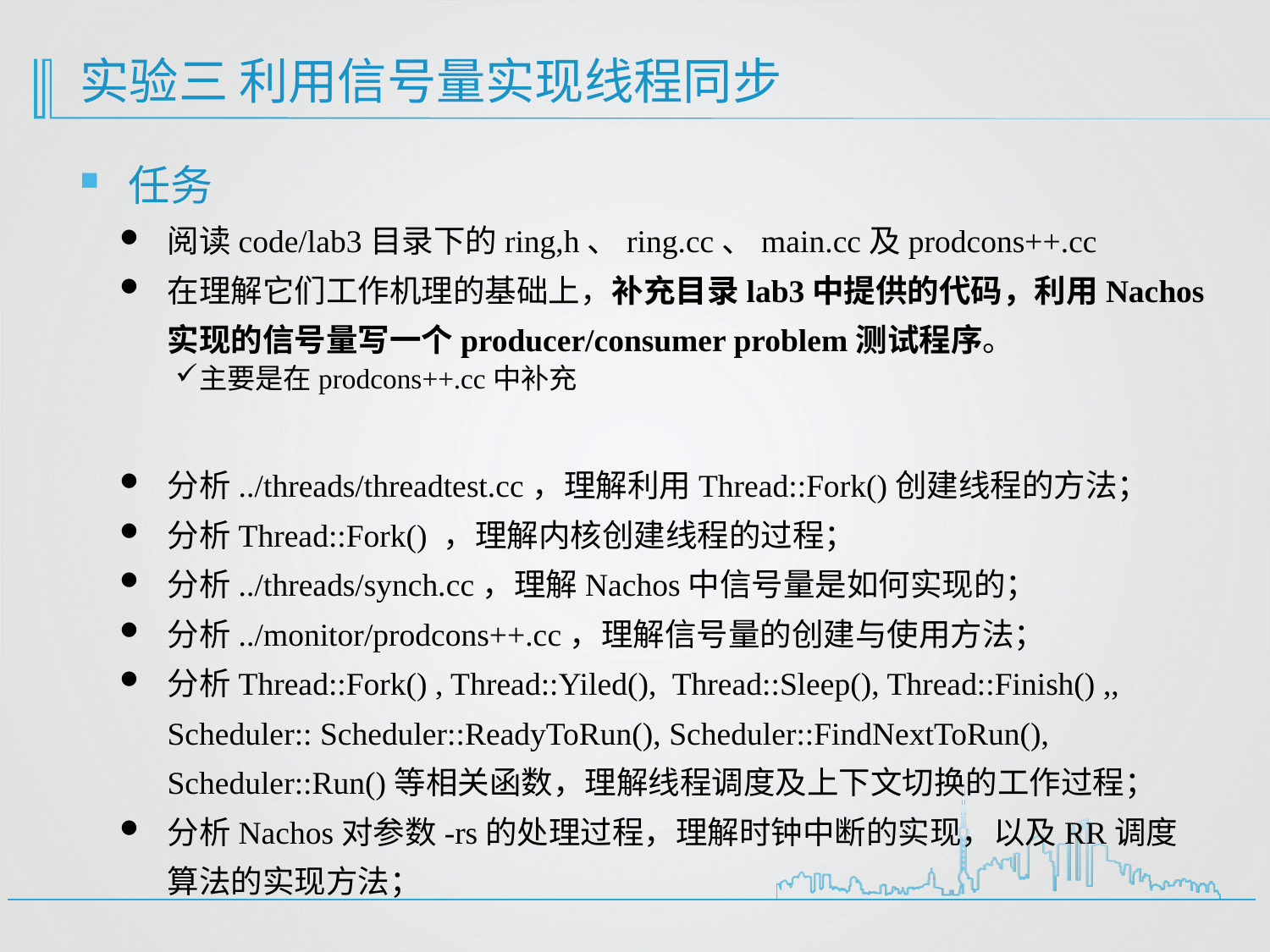

# 实验三 利用信号量实现线程同步
任务
阅读code/lab3目录下的ring,h、ring.cc、main.cc及prodcons++.cc
在理解它们工作机理的基础上，补充目录lab3中提供的代码，利用Nachos实现的信号量写一个producer/consumer problem测试程序。
主要是在prodcons++.cc中补充

分析../threads/threadtest.cc，理解利用Thread::Fork()创建线程的方法；
分析Thread::Fork() ，理解内核创建线程的过程；
分析../threads/synch.cc，理解Nachos中信号量是如何实现的；
分析../monitor/prodcons++.cc，理解信号量的创建与使用方法；
分析Thread::Fork() , Thread::Yiled(),  Thread::Sleep(), Thread::Finish() ,, Scheduler:: Scheduler::ReadyToRun(), Scheduler::FindNextToRun(), Scheduler::Run()等相关函数，理解线程调度及上下文切换的工作过程；
分析Nachos对参数-rs的处理过程，理解时钟中断的实现，以及RR调度算法的实现方法；